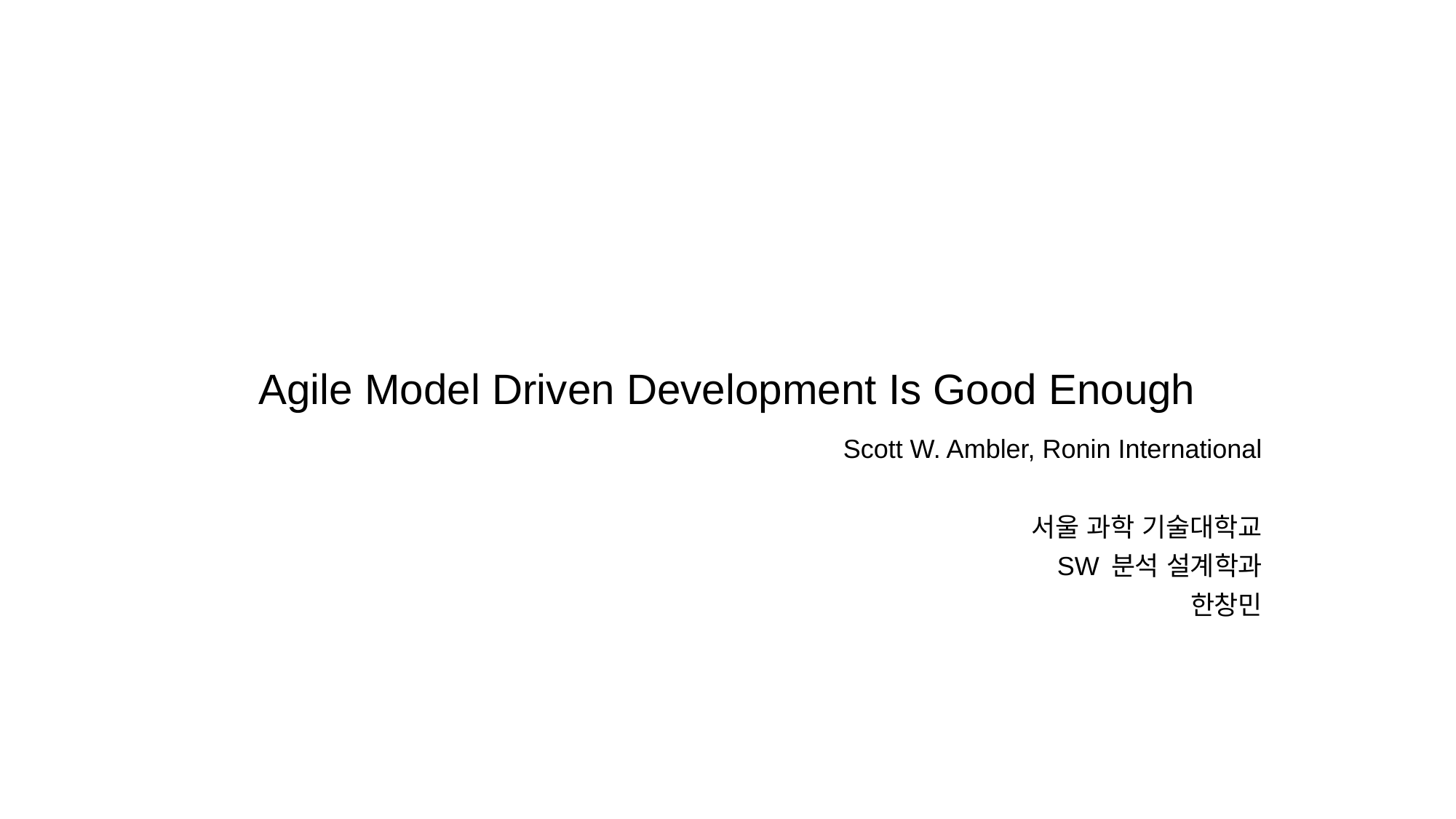

# Agile Model Driven Development Is Good Enough
Scott W. Ambler, Ronin International

서울 과학 기술대학교
SW 분석 설계학과
한창민